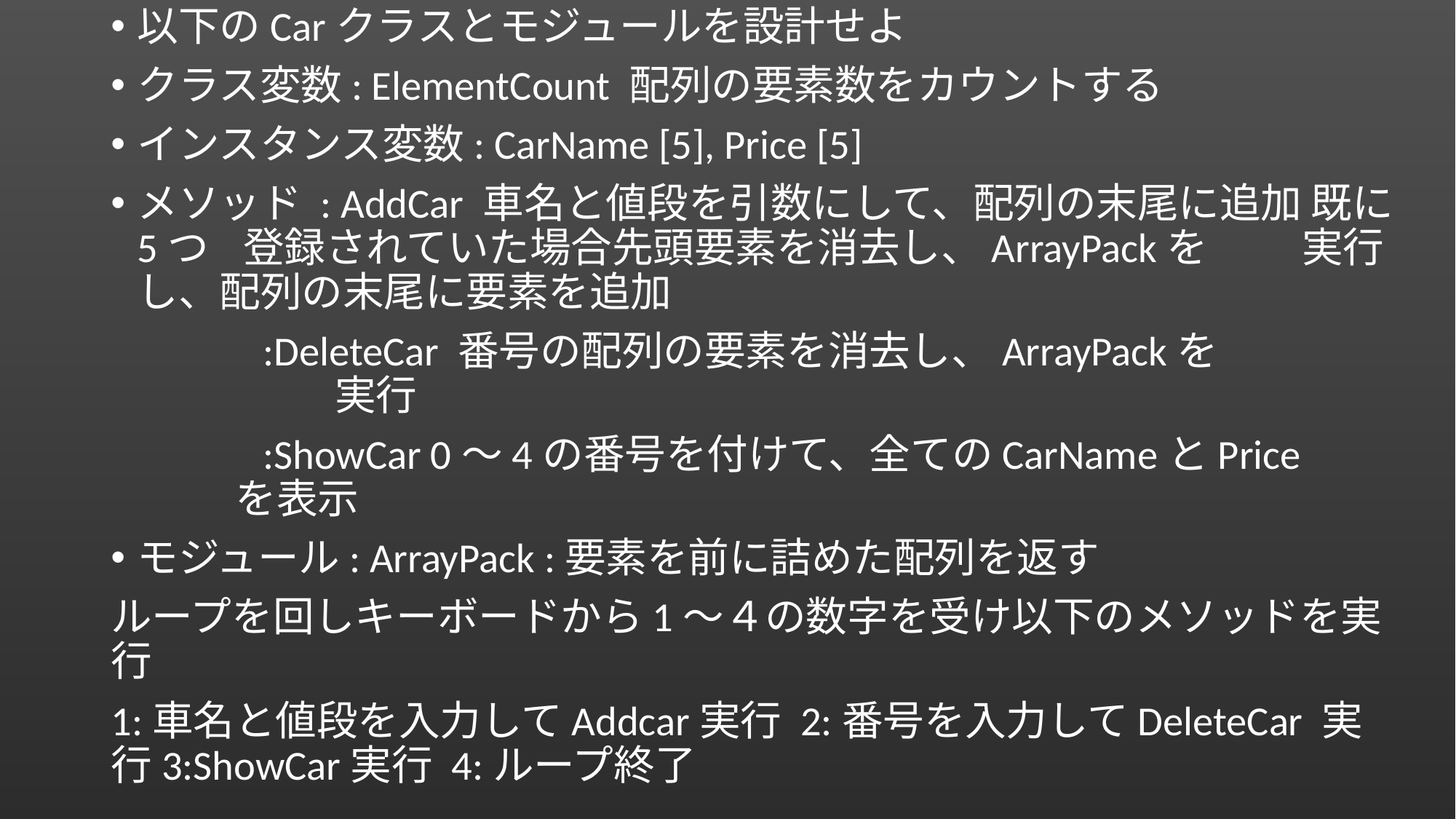

以下のCarクラスとモジュールを設計せよ
クラス変数: ElementCount 配列の要素数をカウントする
インスタンス変数: CarName [5], Price [5]
メソッド : AddCar 車名と値段を引数にして、配列の末尾に追加 既に5つ			登録されていた場合先頭要素を消去し、ArrayPackを			実行し、配列の末尾に要素を追加
	     :DeleteCar 番号の配列の要素を消去し、ArrayPackを			   　　　　　　　  実行
	     :ShowCar 0～4の番号を付けて、全てのCarNameとPrice　　　　 			  を表示
モジュール: ArrayPack :要素を前に詰めた配列を返す
ループを回しキーボードから1～４の数字を受け以下のメソッドを実行
1:車名と値段を入力してAddcar実行 2:番号を入力してDeleteCar 実行3:ShowCar実行 4:ループ終了